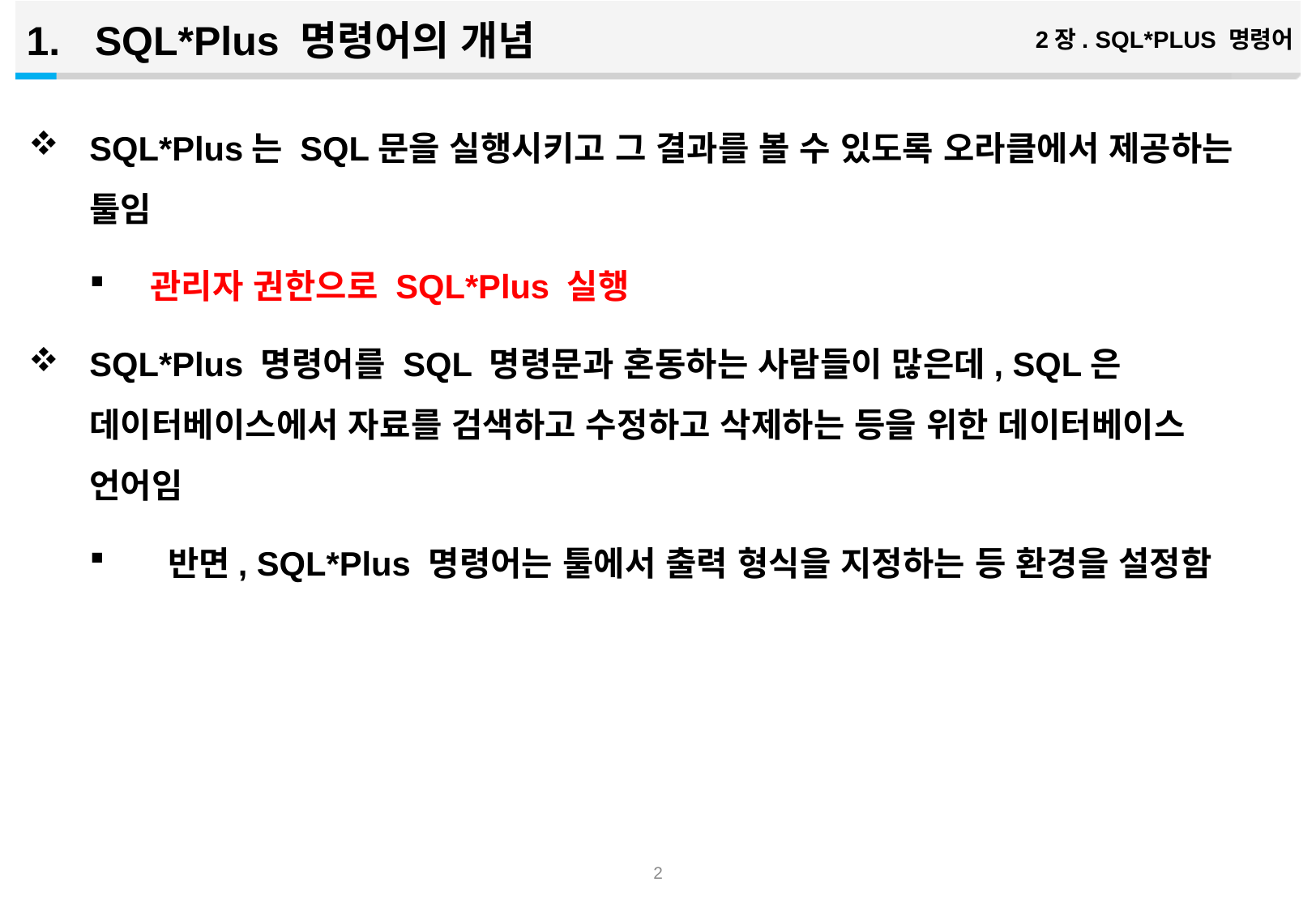

SQL*Plus 명령어의 개념
2장. SQL*PLUS 명령어
SQL*Plus는 SQL문을 실행시키고 그 결과를 볼 수 있도록 오라클에서 제공하는 툴임
관리자 권한으로 SQL*Plus 실행
SQL*Plus 명령어를 SQL 명령문과 혼동하는 사람들이 많은데, SQL은 데이터베이스에서 자료를 검색하고 수정하고 삭제하는 등을 위한 데이터베이스 언어임
 반면, SQL*Plus 명령어는 툴에서 출력 형식을 지정하는 등 환경을 설정함

2